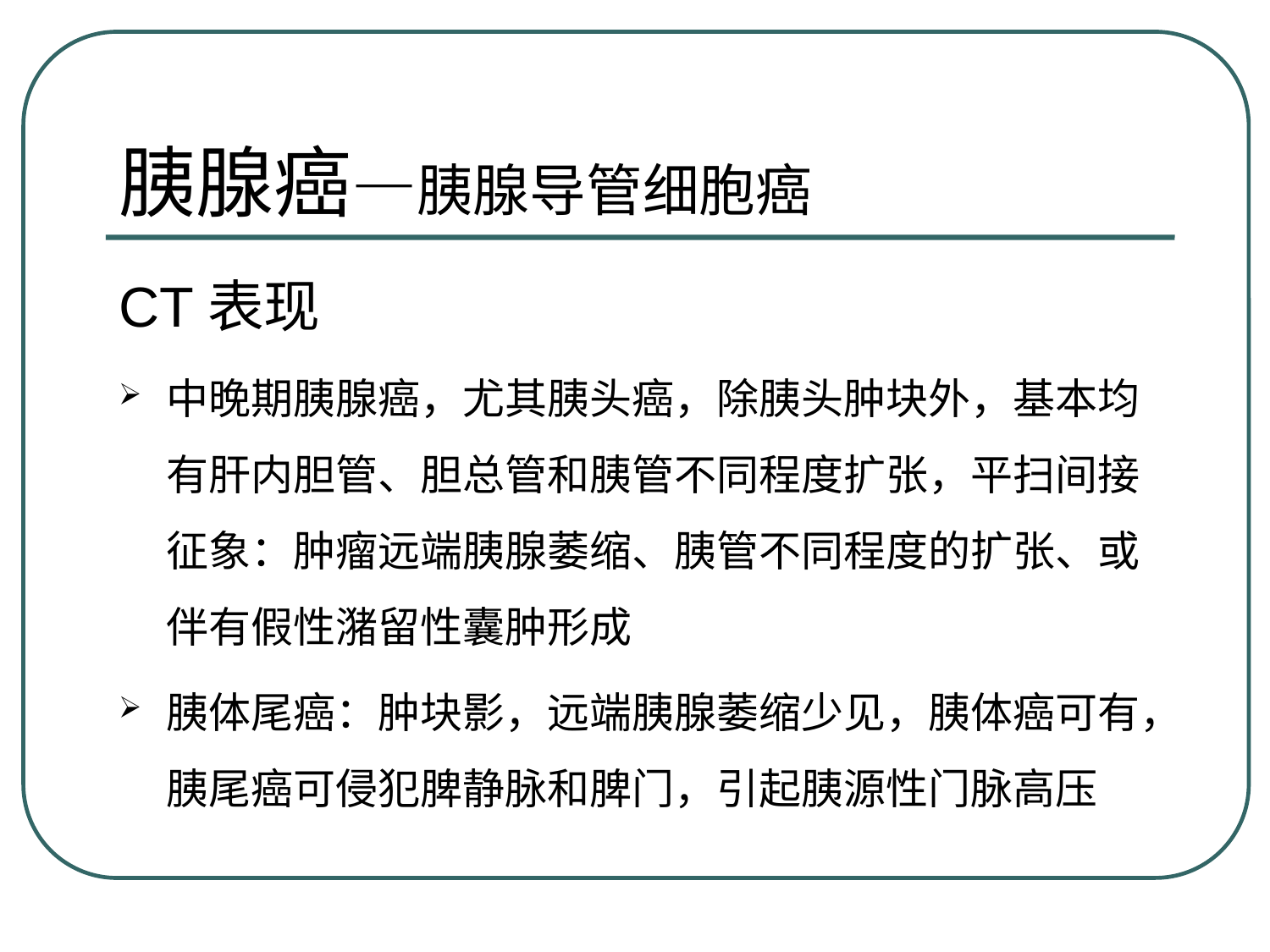

# 胰腺癌—胰腺导管细胞癌
CT表现
中晚期胰腺癌，尤其胰头癌，除胰头肿块外，基本均有肝内胆管、胆总管和胰管不同程度扩张，平扫间接征象：肿瘤远端胰腺萎缩、胰管不同程度的扩张、或伴有假性潴留性囊肿形成
胰体尾癌：肿块影，远端胰腺萎缩少见，胰体癌可有，胰尾癌可侵犯脾静脉和脾门，引起胰源性门脉高压